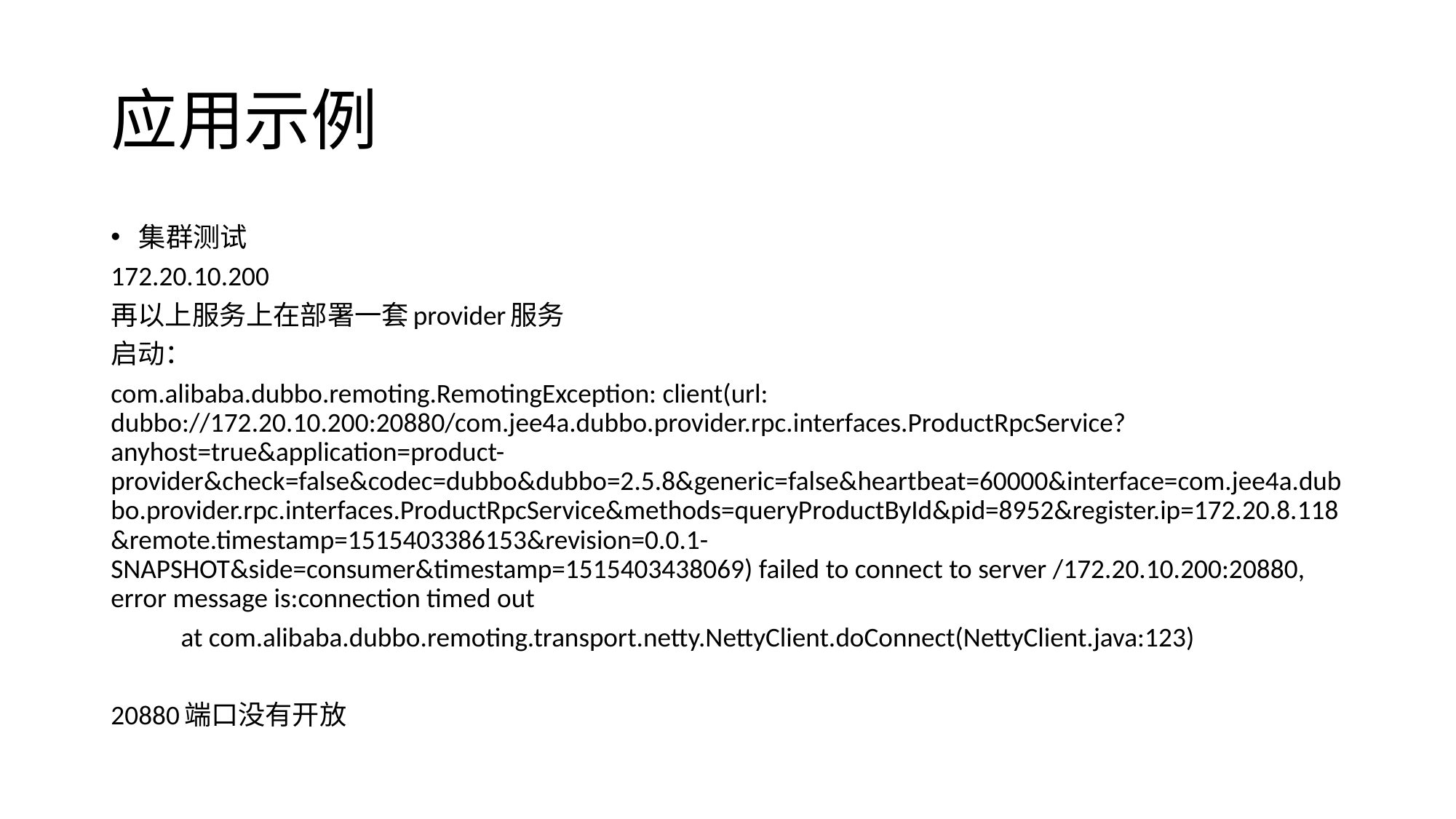

# 应用示例
集群测试
172.20.10.200
再以上服务上在部署一套provider服务
启动：
com.alibaba.dubbo.remoting.RemotingException: client(url: dubbo://172.20.10.200:20880/com.jee4a.dubbo.provider.rpc.interfaces.ProductRpcService?anyhost=true&application=product-provider&check=false&codec=dubbo&dubbo=2.5.8&generic=false&heartbeat=60000&interface=com.jee4a.dubbo.provider.rpc.interfaces.ProductRpcService&methods=queryProductById&pid=8952&register.ip=172.20.8.118&remote.timestamp=1515403386153&revision=0.0.1-SNAPSHOT&side=consumer&timestamp=1515403438069) failed to connect to server /172.20.10.200:20880, error message is:connection timed out
	at com.alibaba.dubbo.remoting.transport.netty.NettyClient.doConnect(NettyClient.java:123)

20880端口没有开放